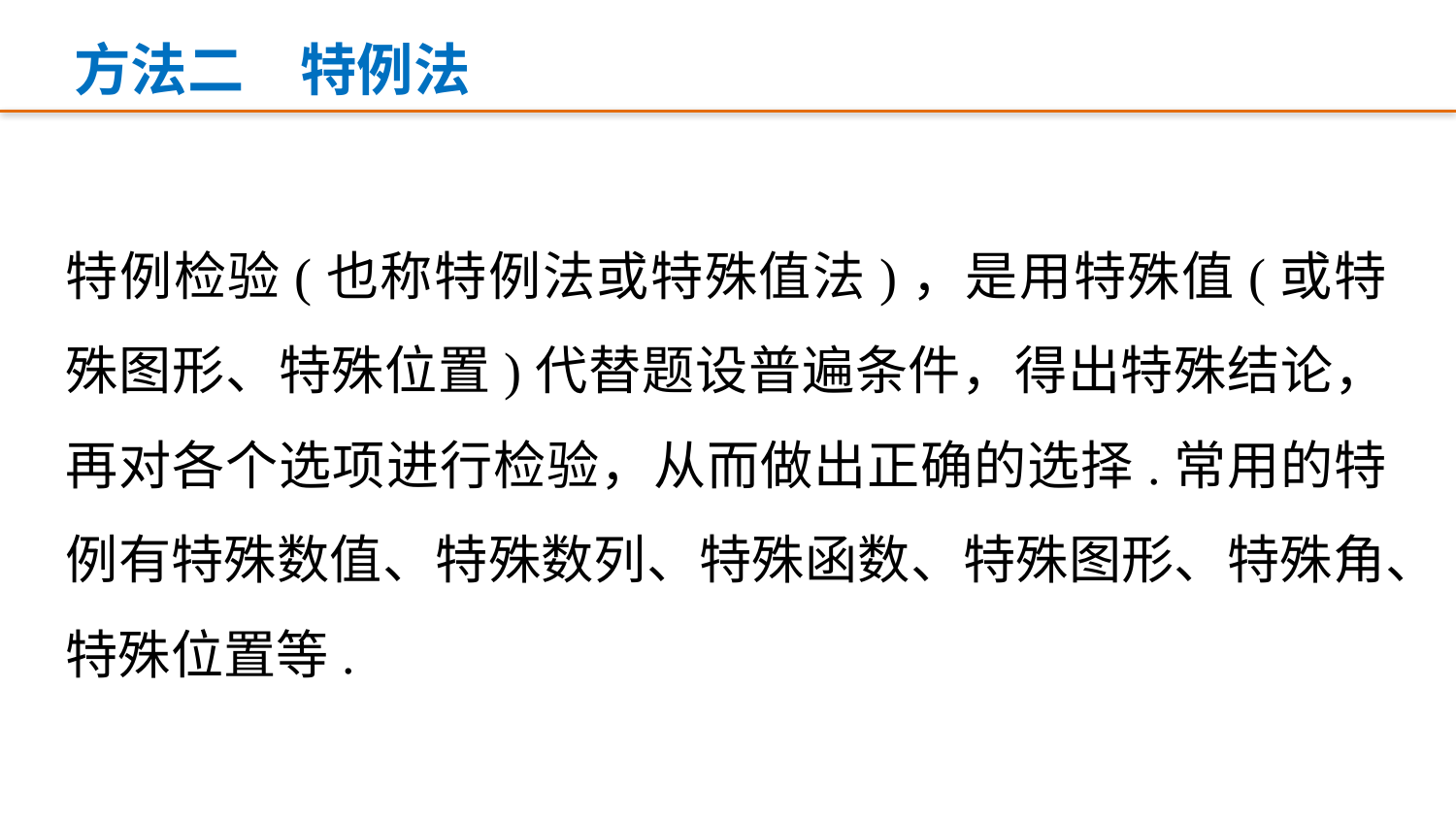

方法二　特例法
特例检验(也称特例法或特殊值法)，是用特殊值(或特殊图形、特殊位置)代替题设普遍条件，得出特殊结论，再对各个选项进行检验，从而做出正确的选择.常用的特例有特殊数值、特殊数列、特殊函数、特殊图形、特殊角、特殊位置等.